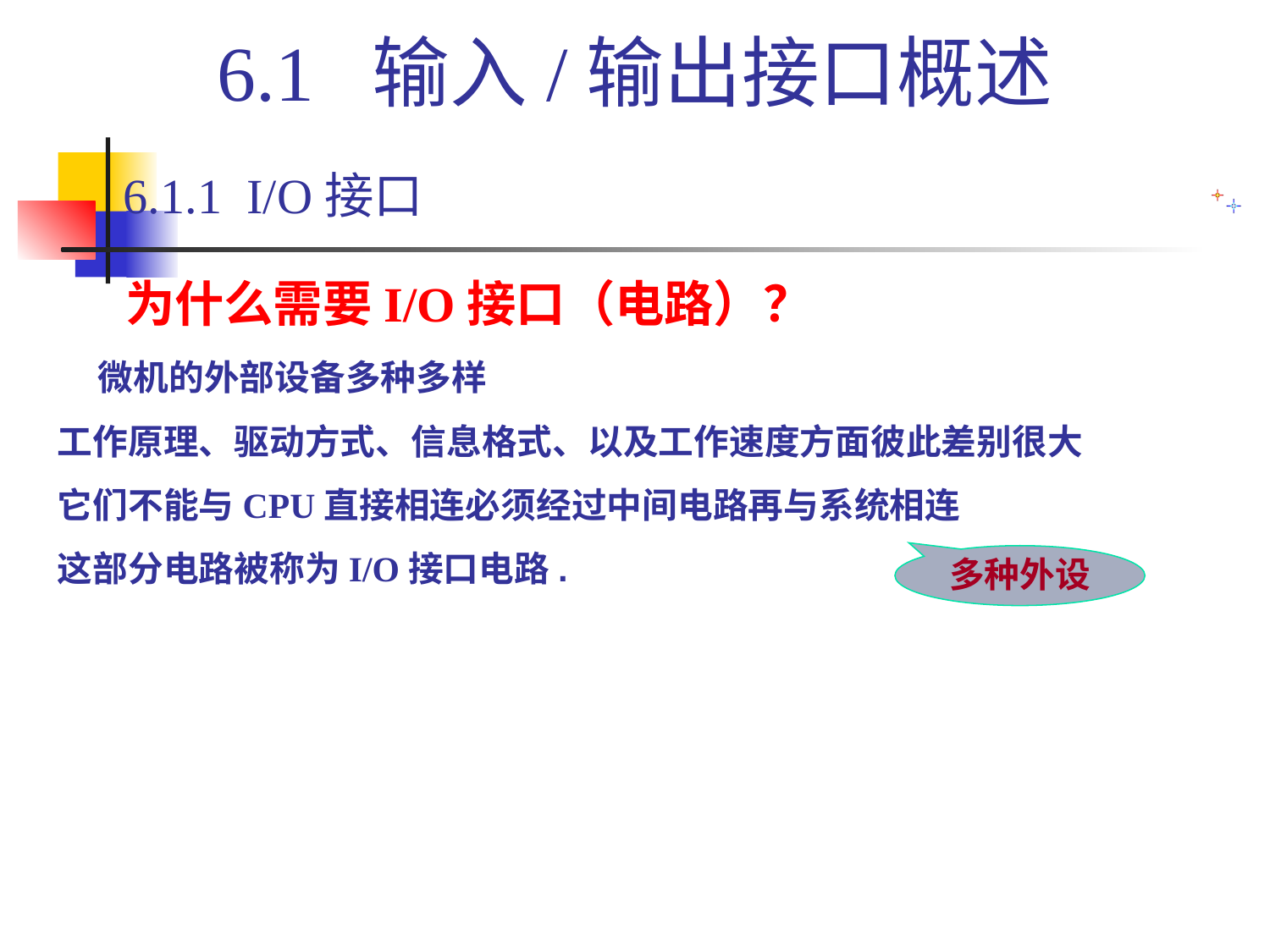

6.1  输入/输出接口概述
# 6.1.1  I/O接口
     为什么需要I/O接口（电路）？
    微机的外部设备多种多样
工作原理、驱动方式、信息格式、以及工作速度方面彼此差别很大
它们不能与CPU直接相连必须经过中间电路再与系统相连
这部分电路被称为I/O接口电路.
多种外设